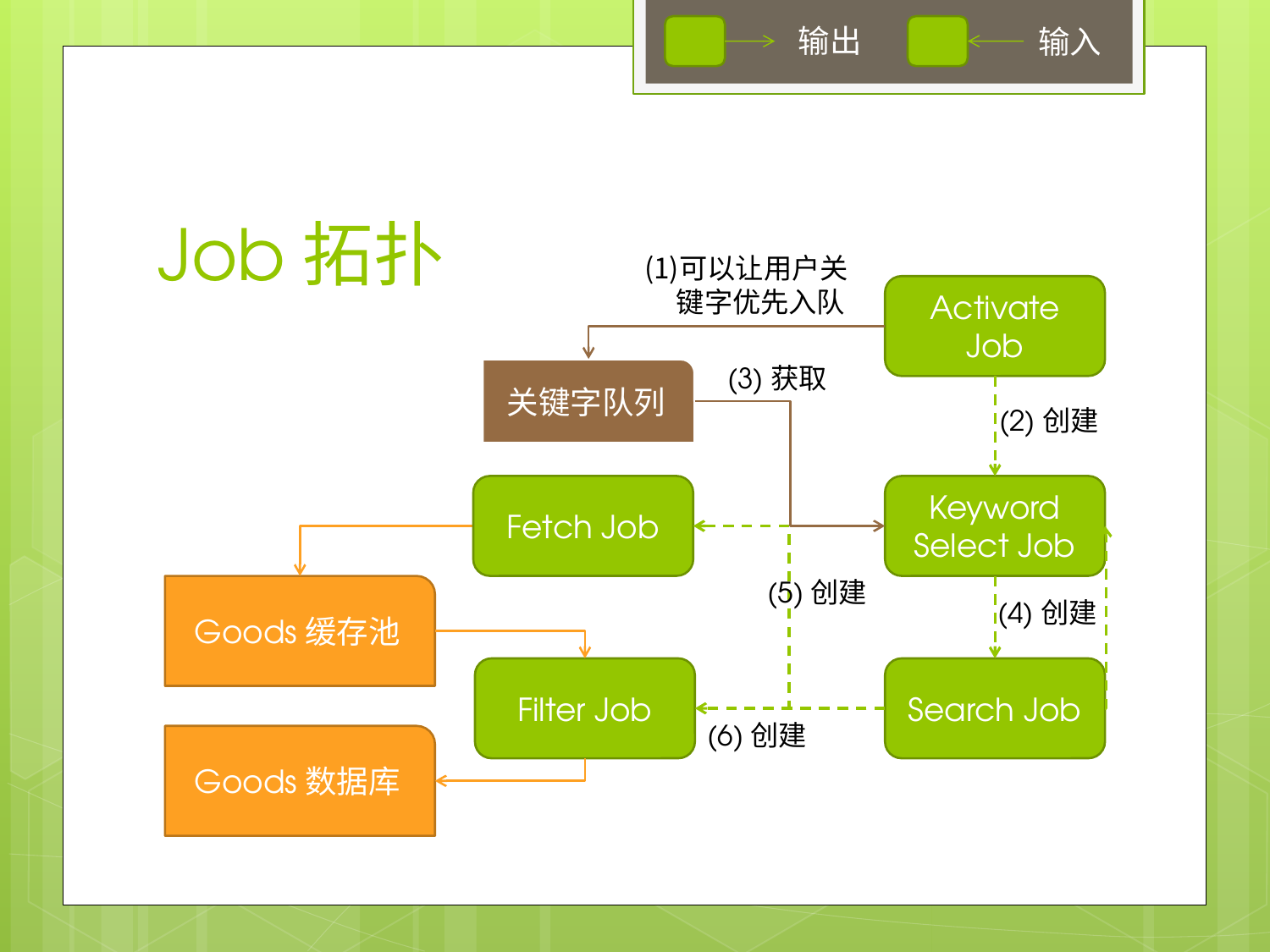

输出

输入
# Job拓扑
可以让用户关键字优先入队
Activate Job
(3)获取
关键字队列
(2)创建
Fetch Job
Keyword Select Job
(5)创建
Goods缓存池
(4)创建
Filter Job
Search Job
(6)创建
Goods数据库